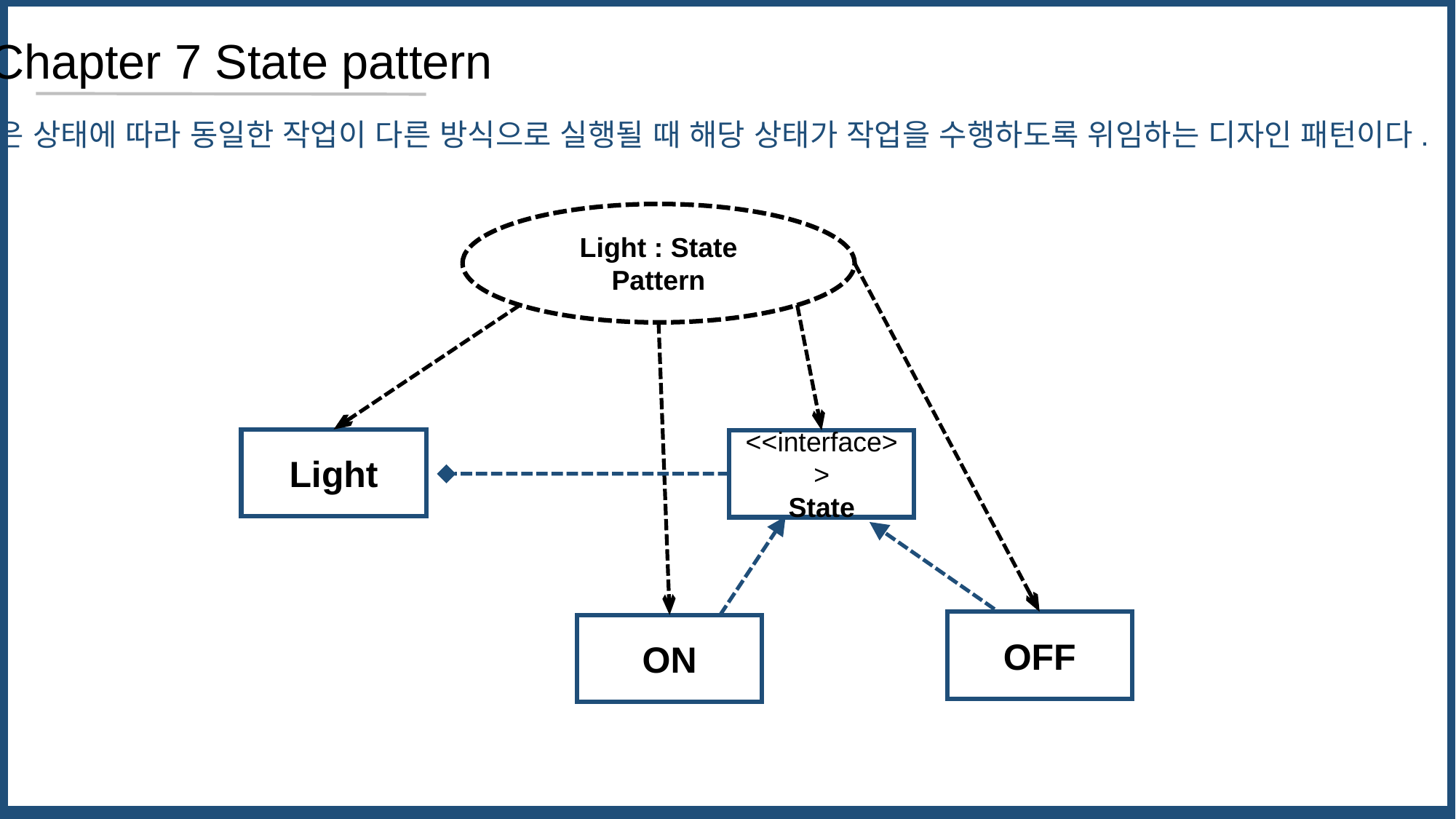

Chapter 7 State pattern
※ 스테이트 패턴은 상태에 따라 동일한 작업이 다른 방식으로 실행될 때 해당 상태가 작업을 수행하도록 위임하는 디자인 패턴이다.
Light : State Pattern
Light
<<interface>>
State
OFF
ON